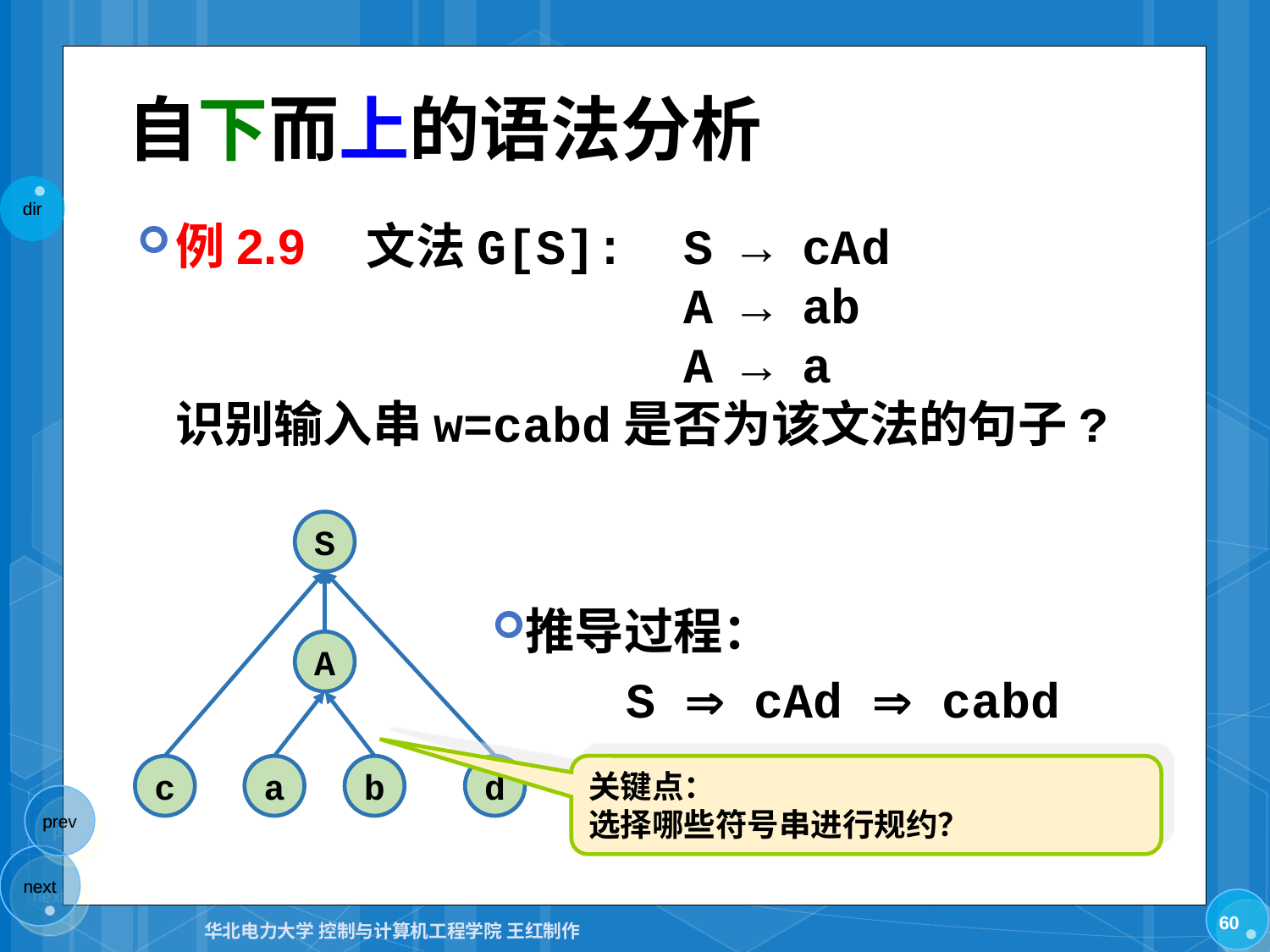

# 自下而上的语法分析
例2.9　文法G[S]:	S → cAd
              	A → ab
				A → a
识别输入串w=cabd是否为该文法的句子?
S
推导过程：
A
S ⇒ cAd ⇒ cabd
c
a
b
d
关键点：
选择哪些符号串进行规约？
60
华北电力大学 控制与计算机工程学院 王红制作